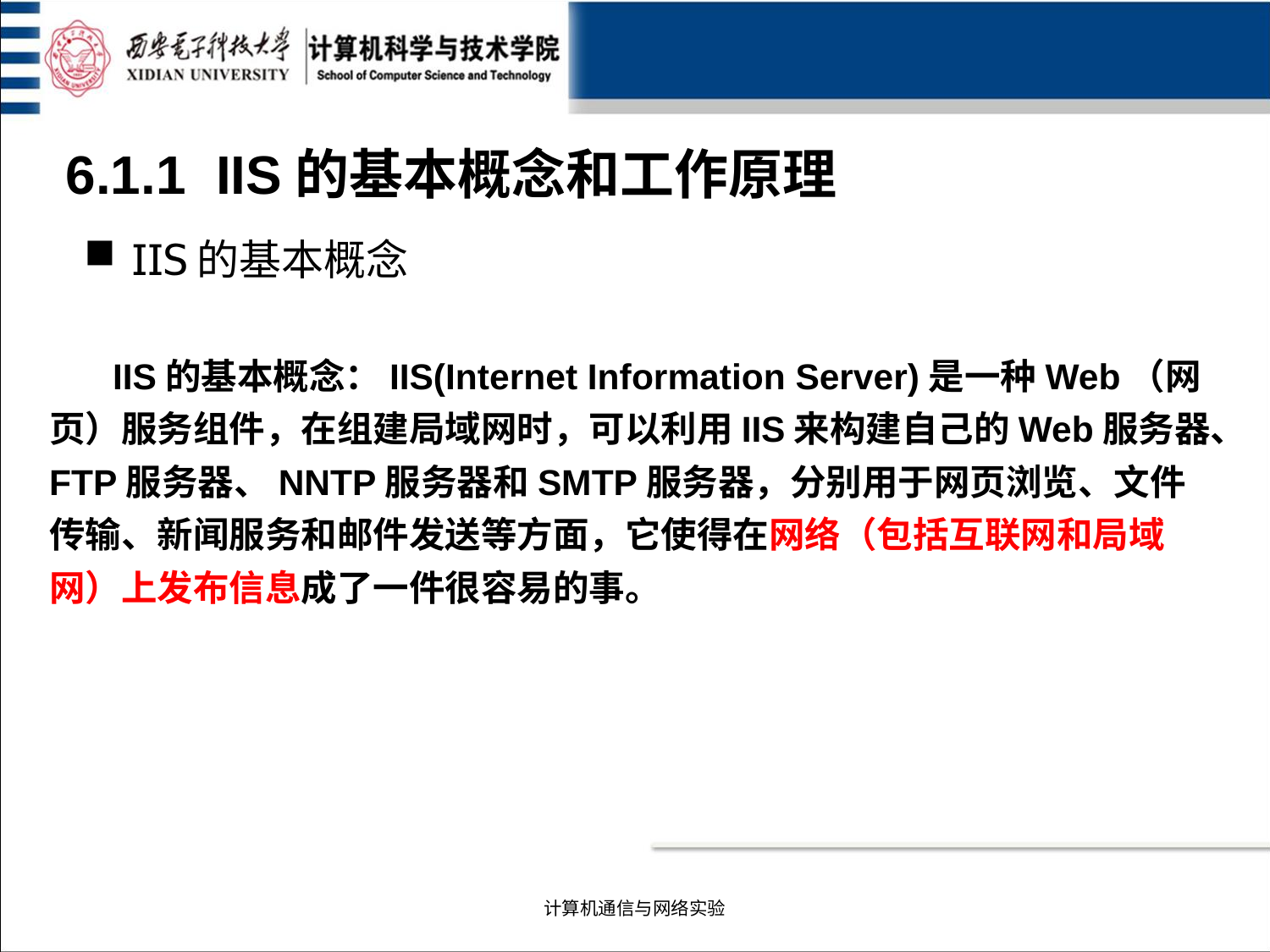

6.1.1  IIS的基本概念和工作原理
IIS的基本概念
IIS的基本概念：IIS(Internet Information Server)是一种Web（网页）服务组件，在组建局域网时，可以利用IIS来构建自己的Web服务器、FTP服务器、NNTP服务器和SMTP服务器，分别用于网页浏览、文件传输、新闻服务和邮件发送等方面，它使得在网络（包括互联网和局域网）上发布信息成了一件很容易的事。
计算机通信与网络实验